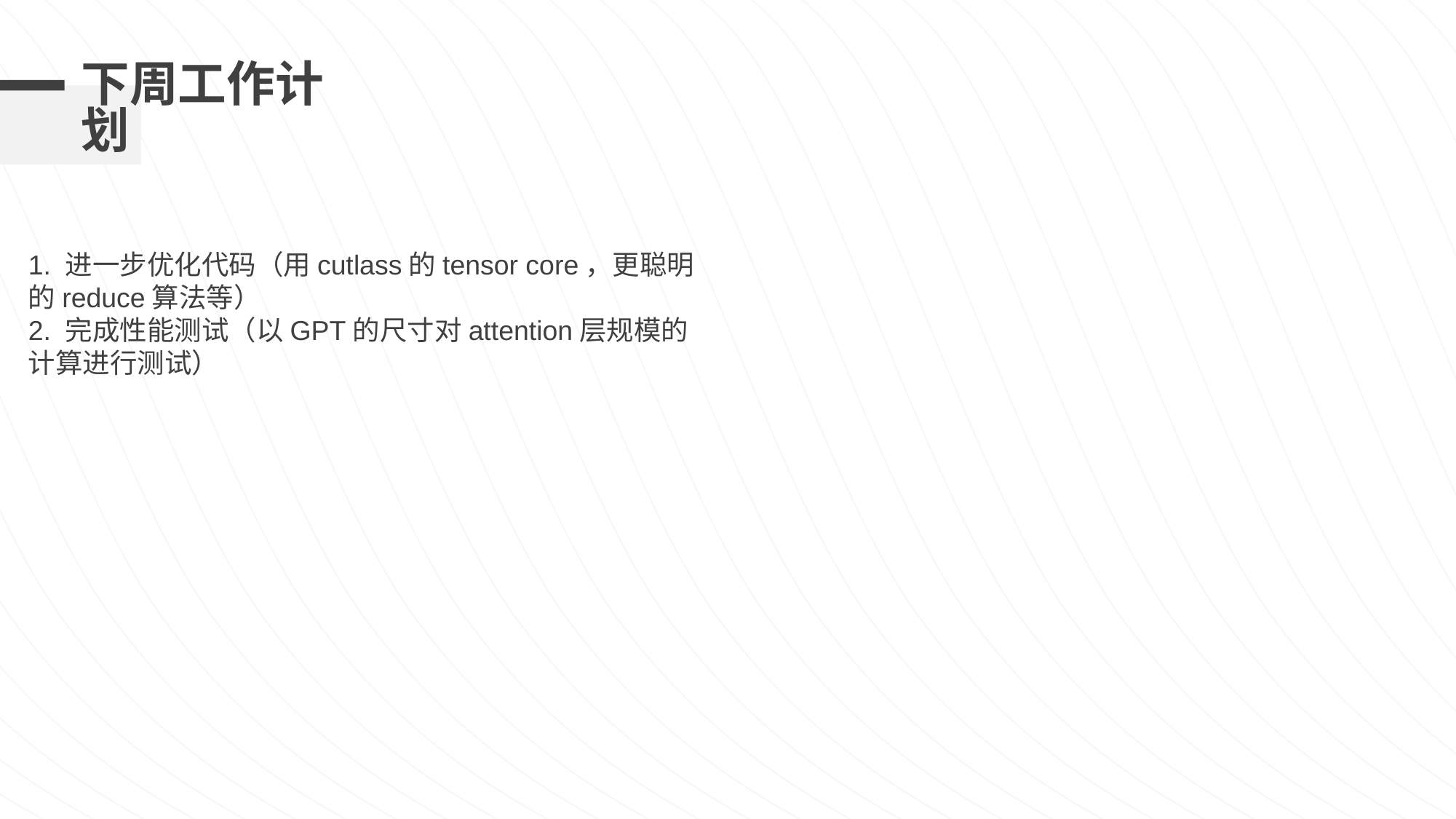

# 下周工作计划
1. 进一步优化代码（用cutlass的tensor core，更聪明的reduce算法等）
2. 完成性能测试（以GPT的尺寸对attention层规模的计算进行测试）